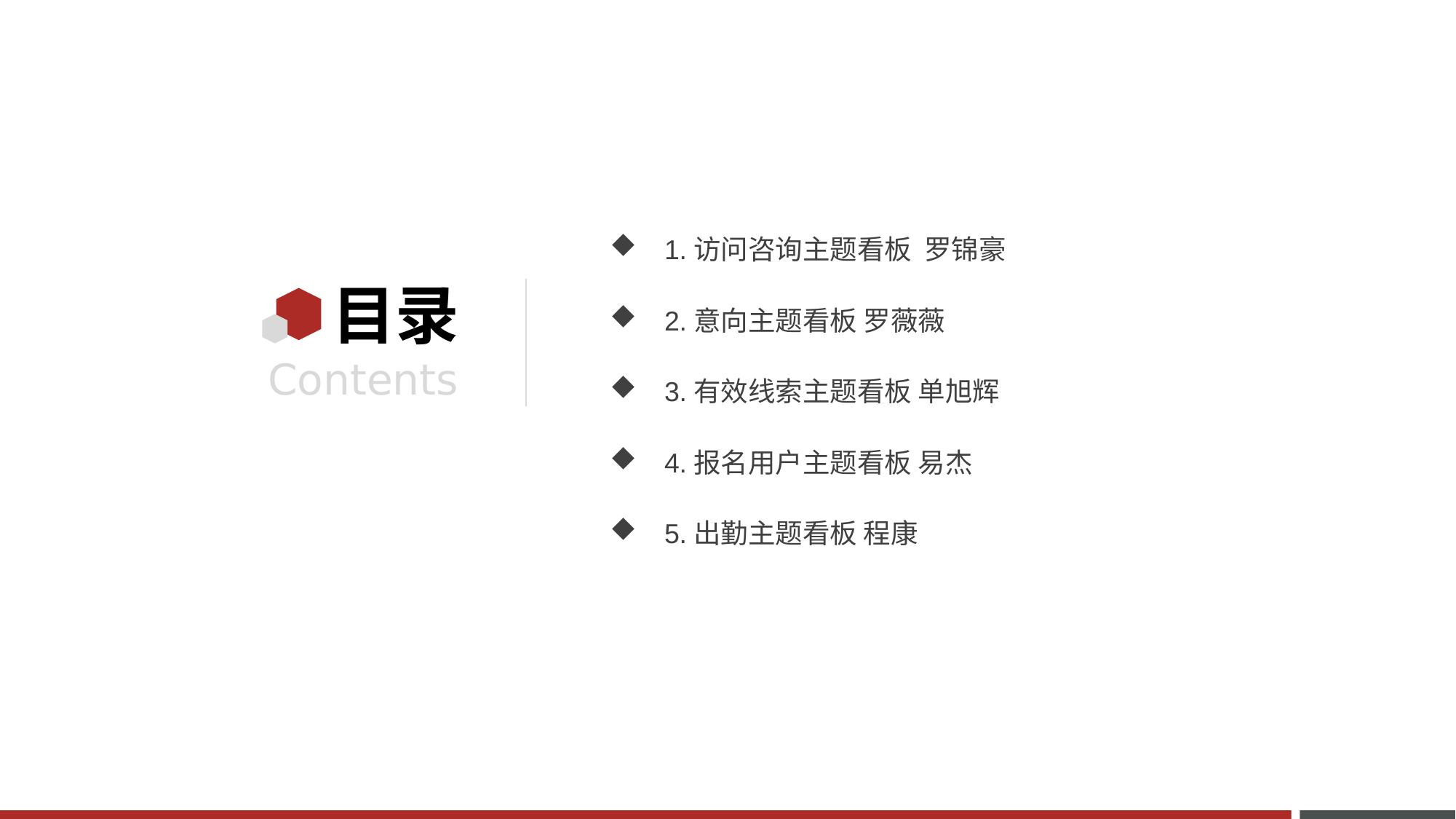

1.访问咨询主题看板  罗锦豪
2.意向主题看板 罗薇薇
3.有效线索主题看板 单旭辉
4.报名用户主题看板 易杰
5.出勤主题看板 程康